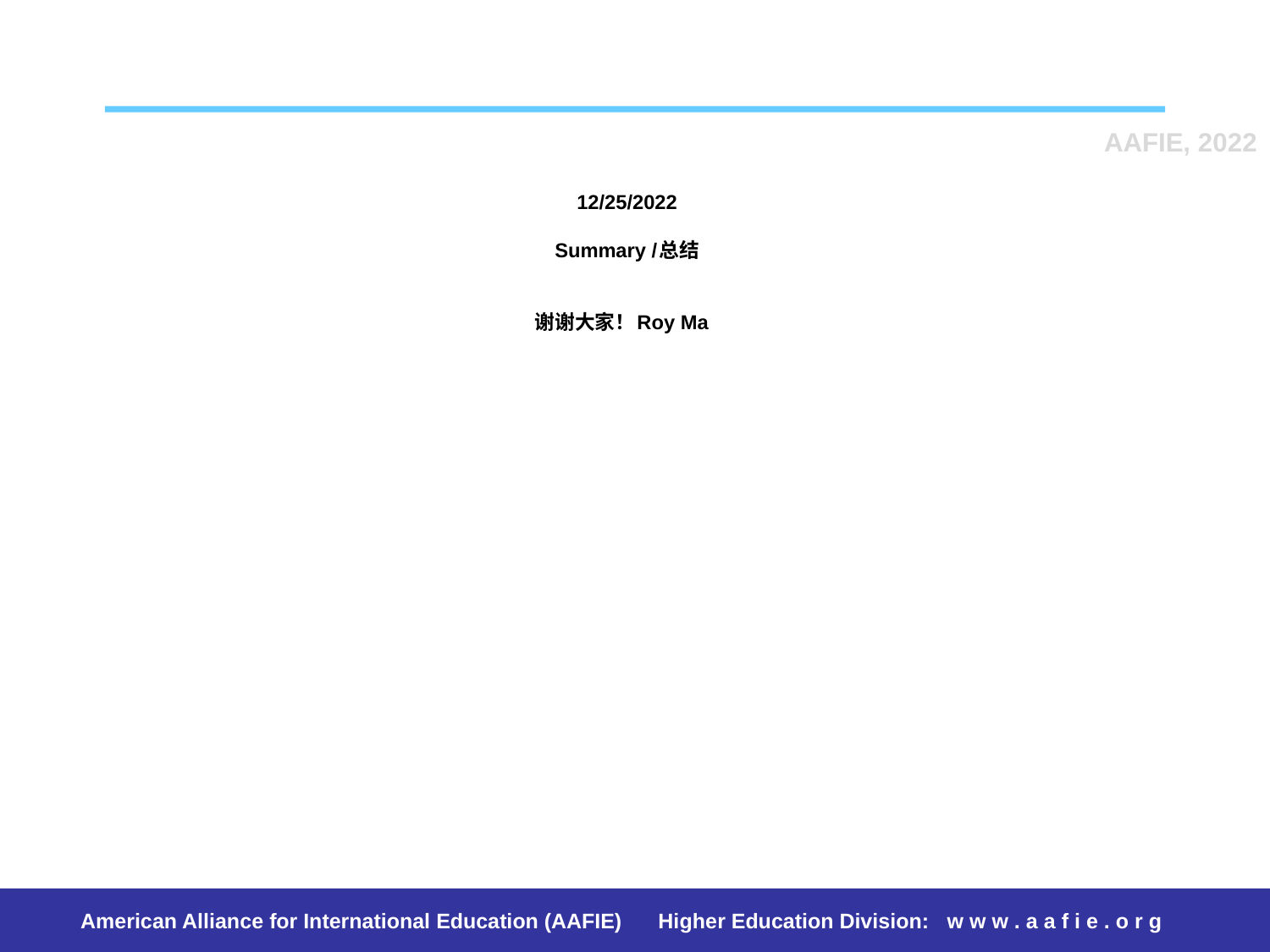

AAFIE, 2022
# 12/25/2022 Summary /总结 谢谢大家！Roy Ma